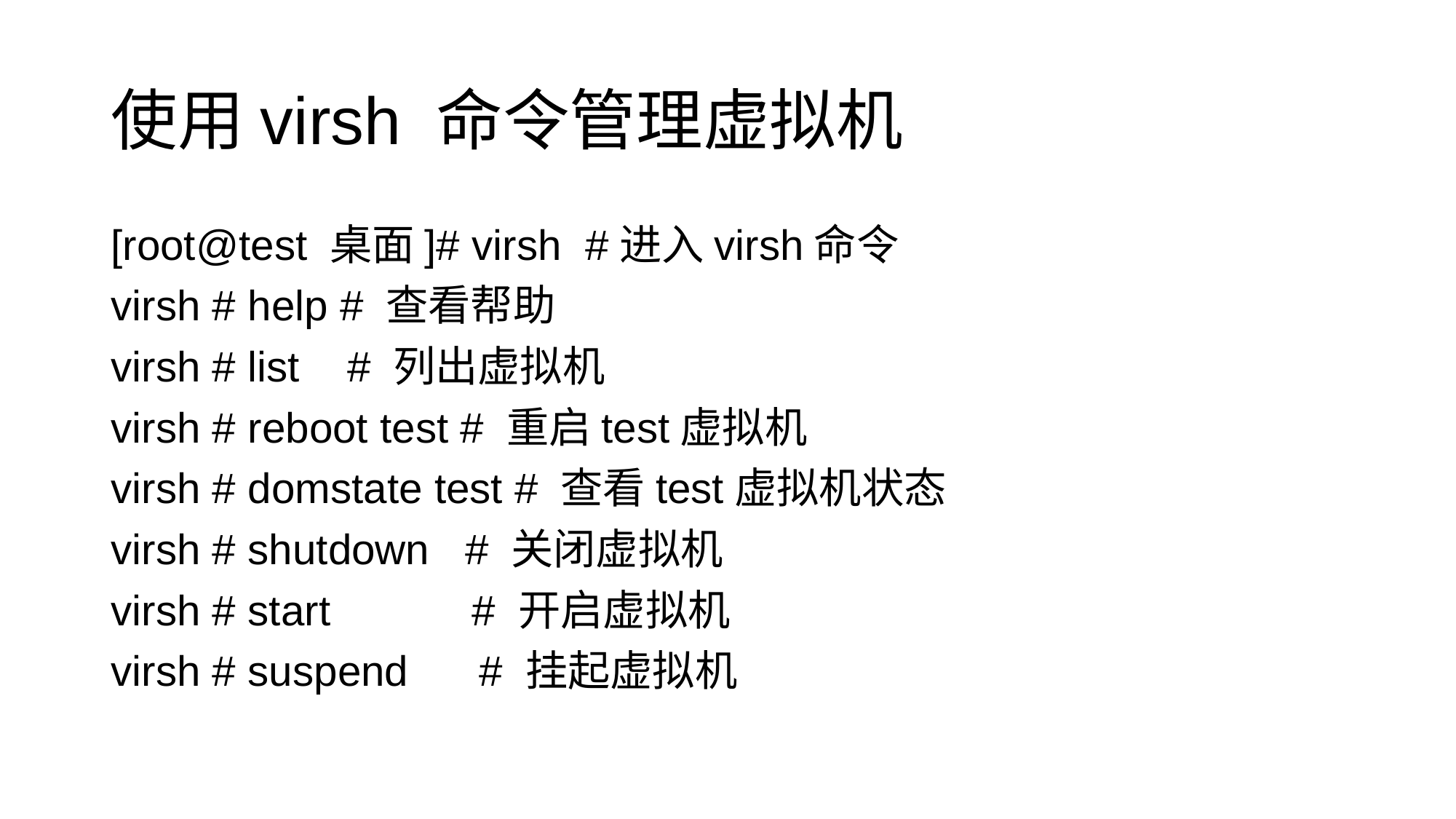

# 使用virsh 命令管理虚拟机
[root@test 桌面]# virsh  #进入virsh命令
virsh # help # 查看帮助
virsh # list    # 列出虚拟机
virsh # reboot test # 重启test虚拟机
virsh # domstate test # 查看test虚拟机状态
virsh # shutdown   # 关闭虚拟机
virsh # start            # 开启虚拟机
virsh # suspend      # 挂起虚拟机